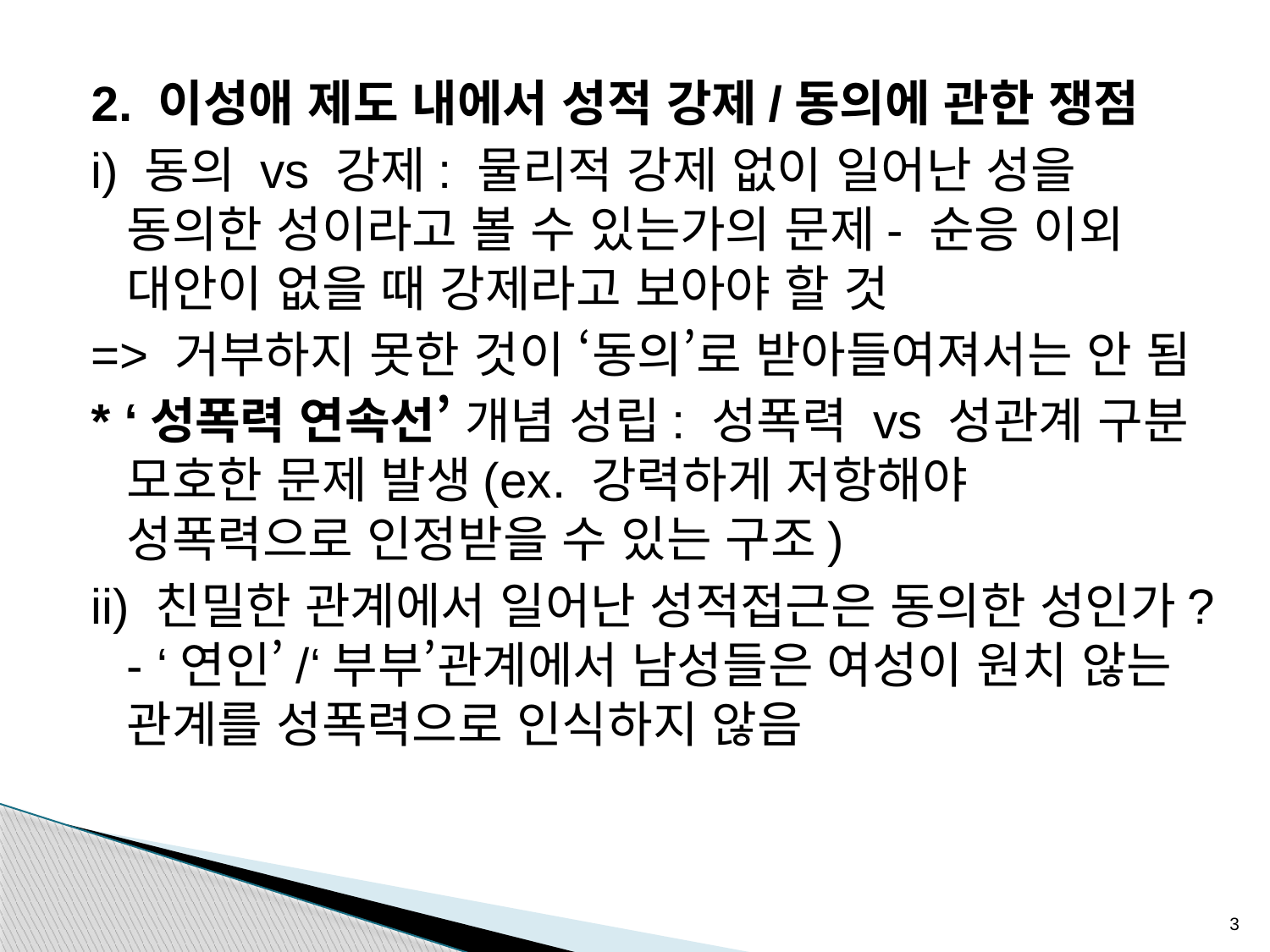

2. 이성애 제도 내에서 성적 강제/동의에 관한 쟁점
i) 동의 vs 강제: 물리적 강제 없이 일어난 성을 동의한 성이라고 볼 수 있는가의 문제- 순응 이외 대안이 없을 때 강제라고 보아야 할 것
=> 거부하지 못한 것이 ‘동의’로 받아들여져서는 안 됨
* ‘성폭력 연속선’ 개념 성립: 성폭력 vs 성관계 구분 모호한 문제 발생(ex. 강력하게 저항해야 성폭력으로 인정받을 수 있는 구조)
ii) 친밀한 관계에서 일어난 성적접근은 동의한 성인가?- ‘연인’/‘부부’관계에서 남성들은 여성이 원치 않는 관계를 성폭력으로 인식하지 않음

3